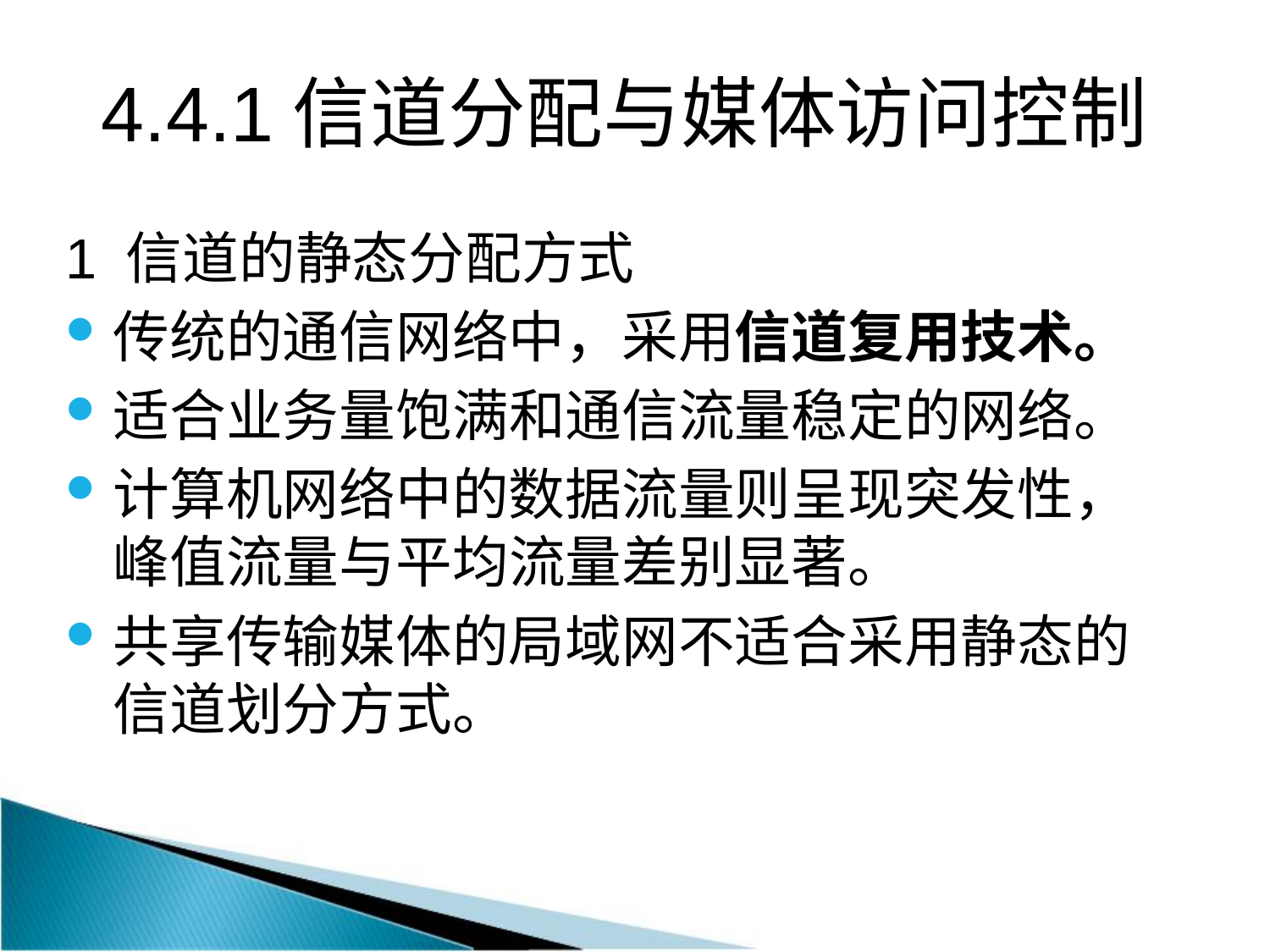

# 4.4.1信道分配与媒体访问控制
1 信道的静态分配方式
传统的通信网络中，采用信道复用技术。
适合业务量饱满和通信流量稳定的网络。
计算机网络中的数据流量则呈现突发性，峰值流量与平均流量差别显著。
共享传输媒体的局域网不适合采用静态的信道划分方式。